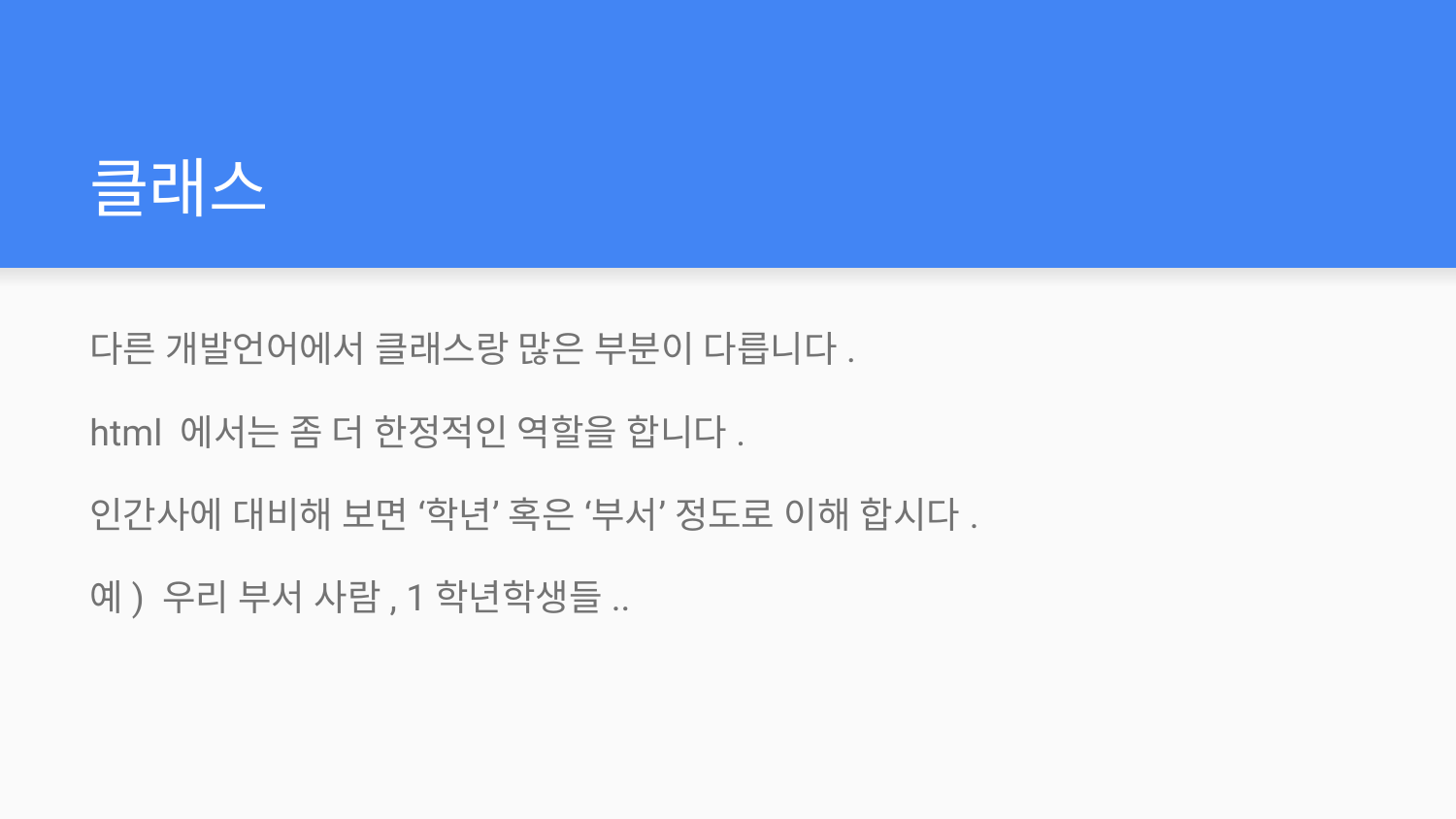

# 클래스
다른 개발언어에서 클래스랑 많은 부분이 다릅니다.
html 에서는 좀 더 한정적인 역할을 합니다.
인간사에 대비해 보면 ‘학년’ 혹은 ‘부서’ 정도로 이해 합시다.
예) 우리 부서 사람, 1학년학생들..